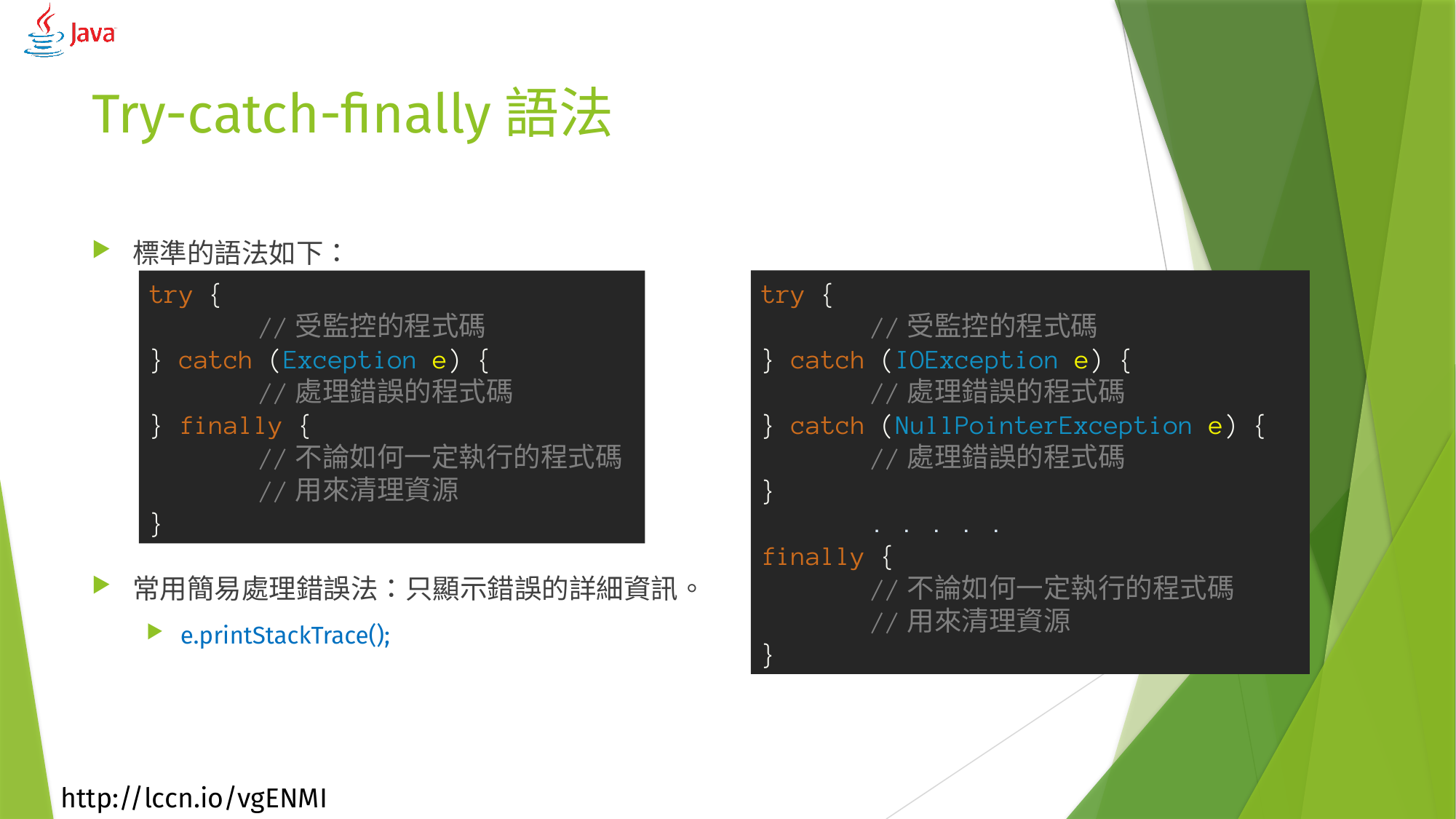

# Try-catch-finally語法
標準的語法如下：

常用簡易處理錯誤法：只顯示錯誤的詳細資訊。
e.printStackTrace();
try {
	//受監控的程式碼
} catch (IOException e) {
	//處理錯誤的程式碼
} catch (NullPointerException e) {
	//處理錯誤的程式碼
}
	. . . . .
finally {
	//不論如何一定執行的程式碼
	//用來清理資源
}
try {
	//受監控的程式碼
} catch (Exception e) {
	//處理錯誤的程式碼
} finally {
	//不論如何一定執行的程式碼
	//用來清理資源
}